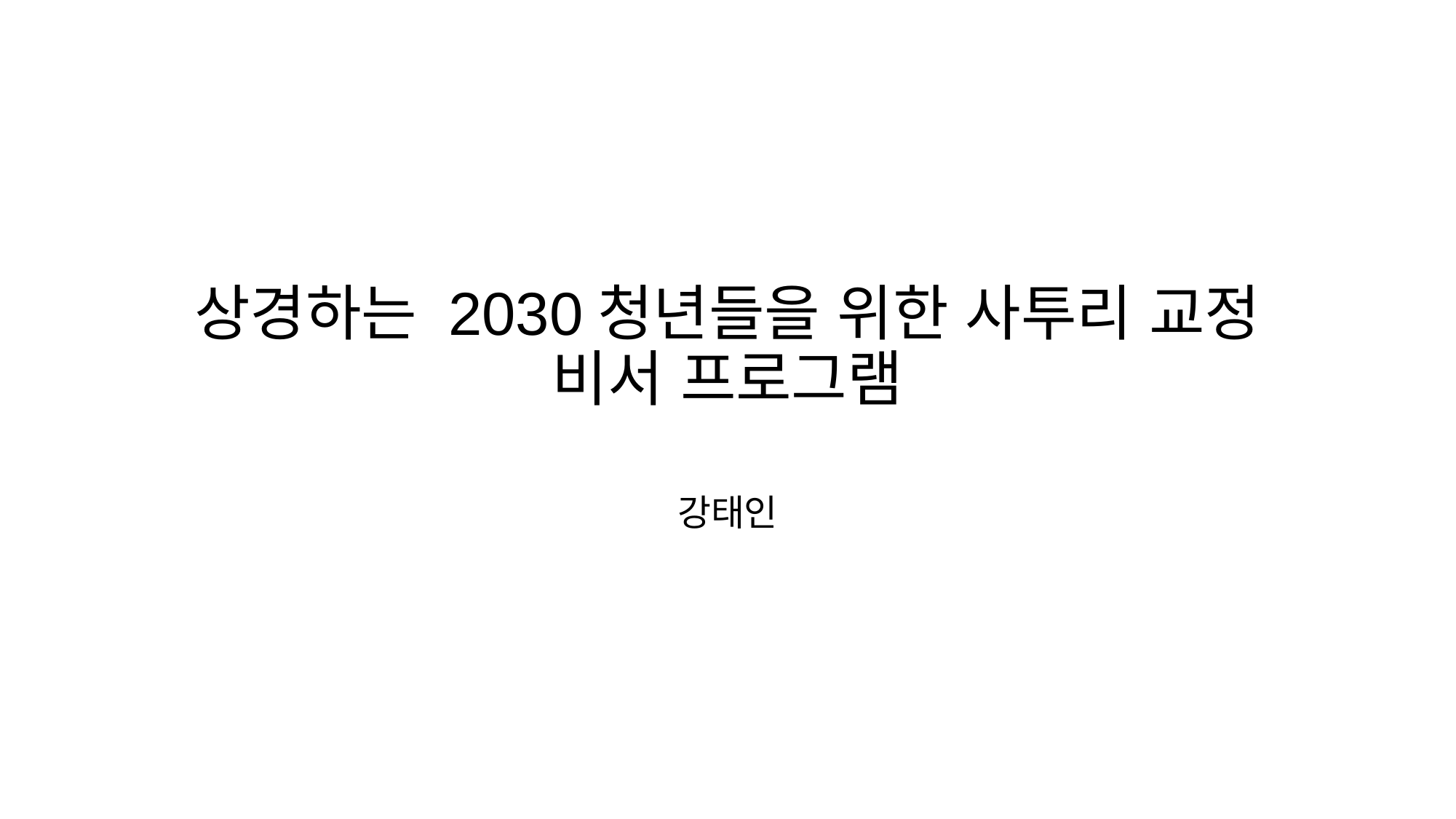

# 상경하는 2030청년들을 위한 사투리 교정 비서 프로그램

강태인